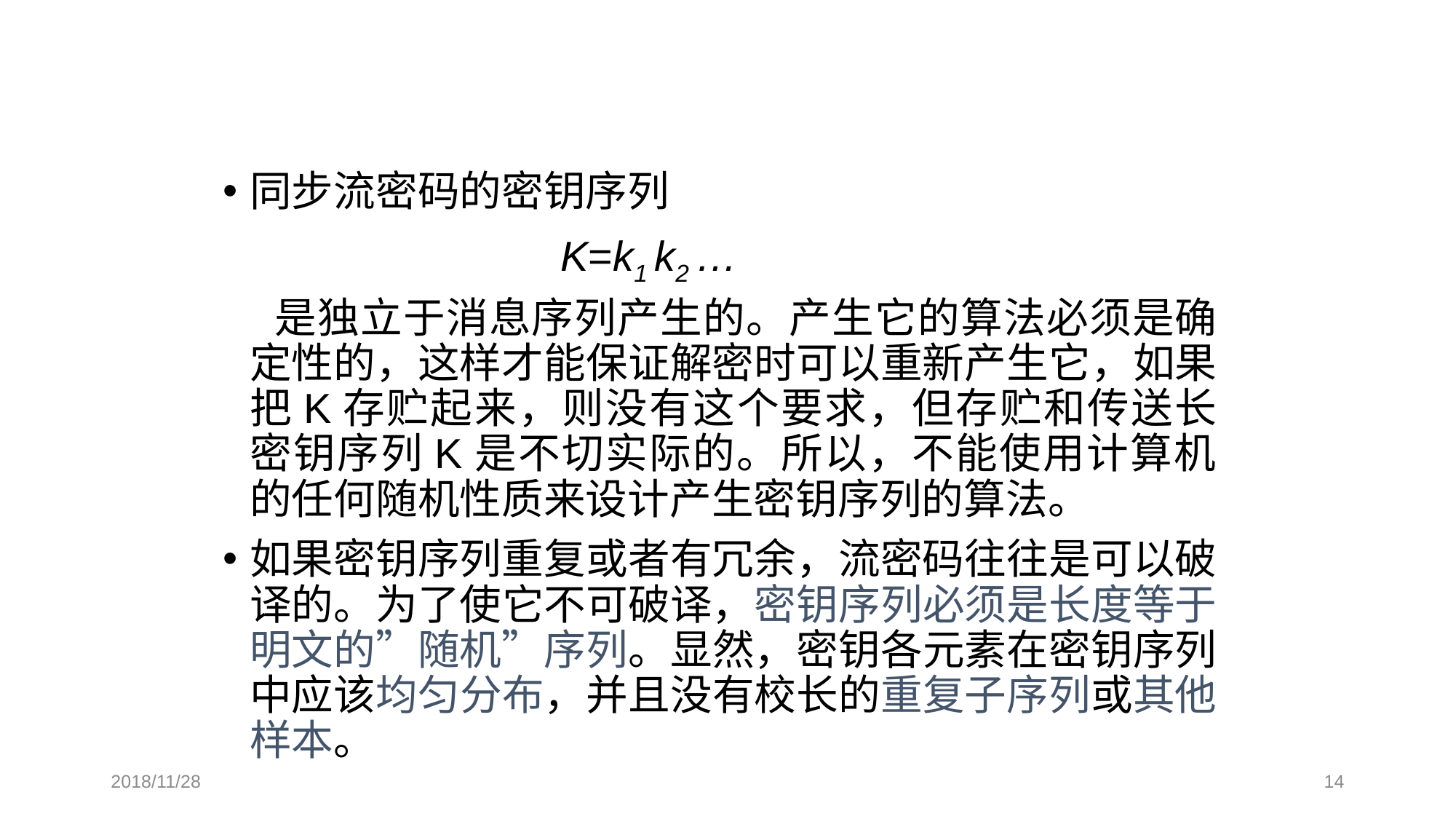

同步流密码的密钥序列
                             K=k1 k2 …
    是独立于消息序列产生的。产生它的算法必须是确定性的，这样才能保证解密时可以重新产生它，如果把K存贮起来，则没有这个要求，但存贮和传送长密钥序列K是不切实际的。所以，不能使用计算机的任何随机性质来设计产生密钥序列的算法。
如果密钥序列重复或者有冗余，流密码往往是可以破译的。为了使它不可破译，密钥序列必须是长度等于明文的”随机”序列。显然，密钥各元素在密钥序列中应该均匀分布，并且没有校长的重复子序列或其他样本。
2018/11/28
14